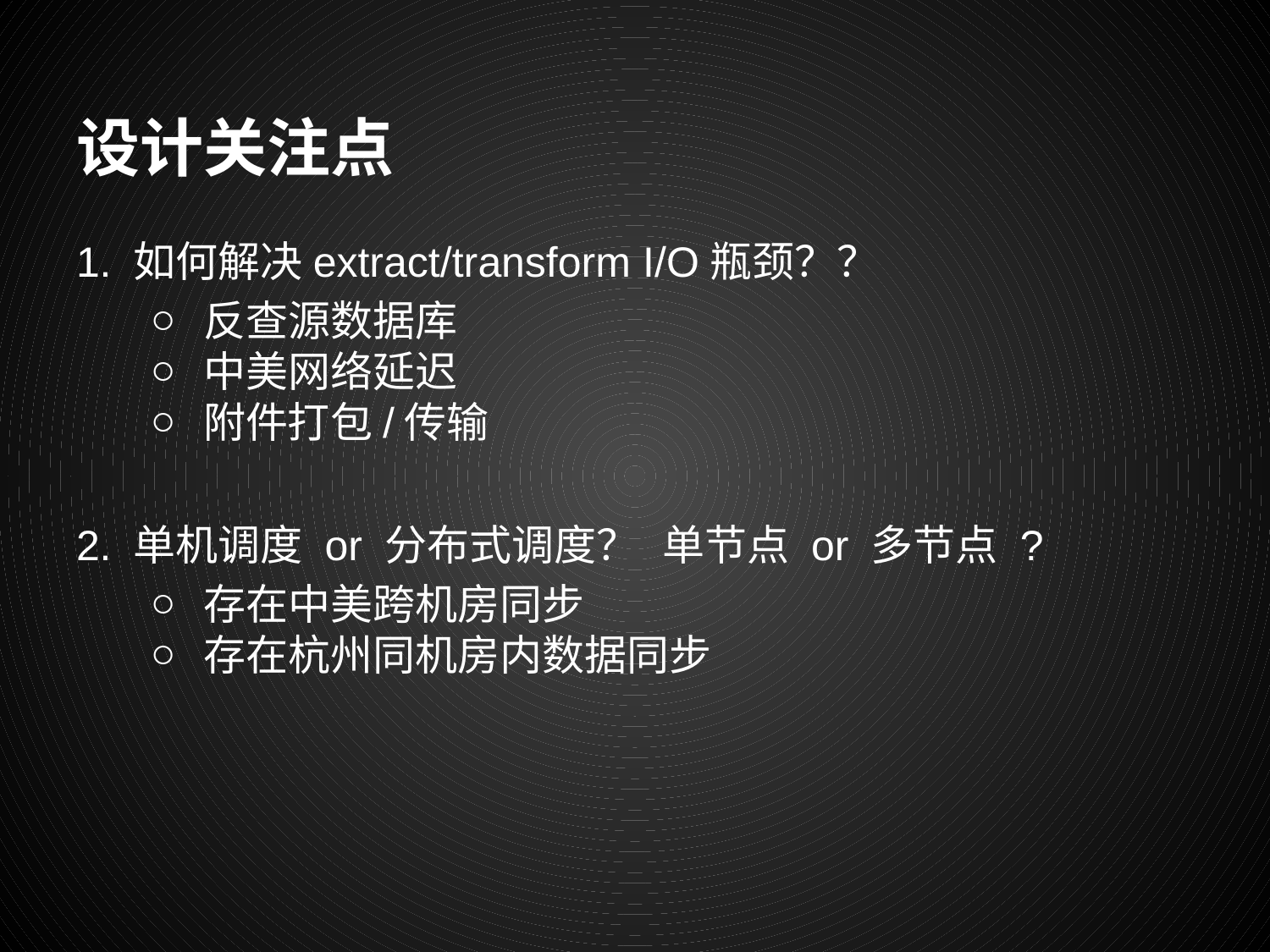

# 设计关注点
1. 如何解决extract/transform I/O瓶颈？？
反查源数据库
中美网络延迟
附件打包/传输

2. 单机调度 or 分布式调度？  单节点 or 多节点 ?
存在中美跨机房同步
存在杭州同机房内数据同步